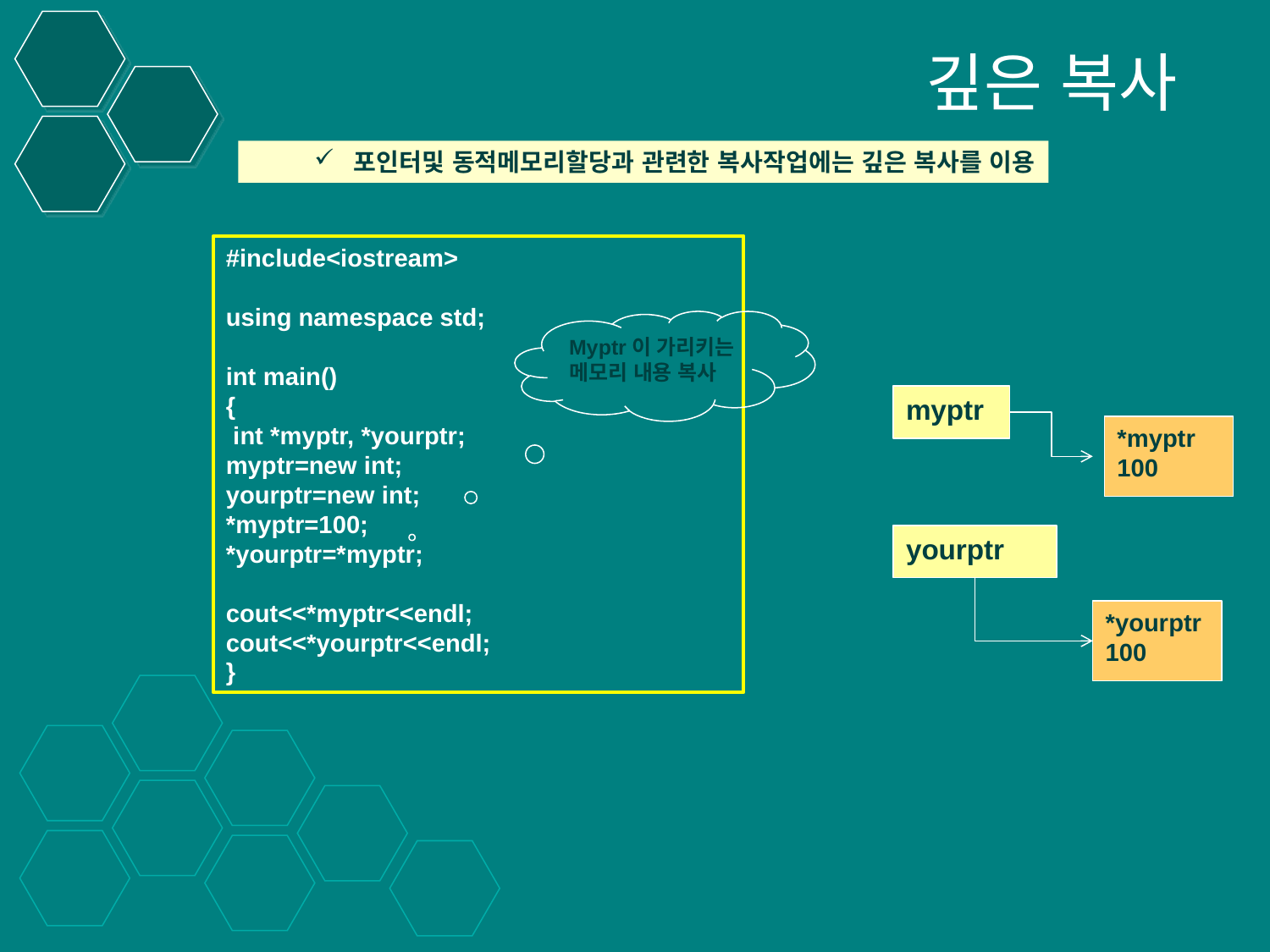

깊은 복사
포인터및 동적메모리할당과 관련한 복사작업에는 깊은 복사를 이용
#include<iostream>

using namespace std;

int main()
{
 int *myptr, *yourptr;
myptr=new int;
yourptr=new int;
*myptr=100;
*yourptr=*myptr;

cout<<*myptr<<endl;
cout<<*yourptr<<endl;
}
Myptr이 가리키는 메모리 내용 복사
myptr
*myptr
100
yourptr
*yourptr
100